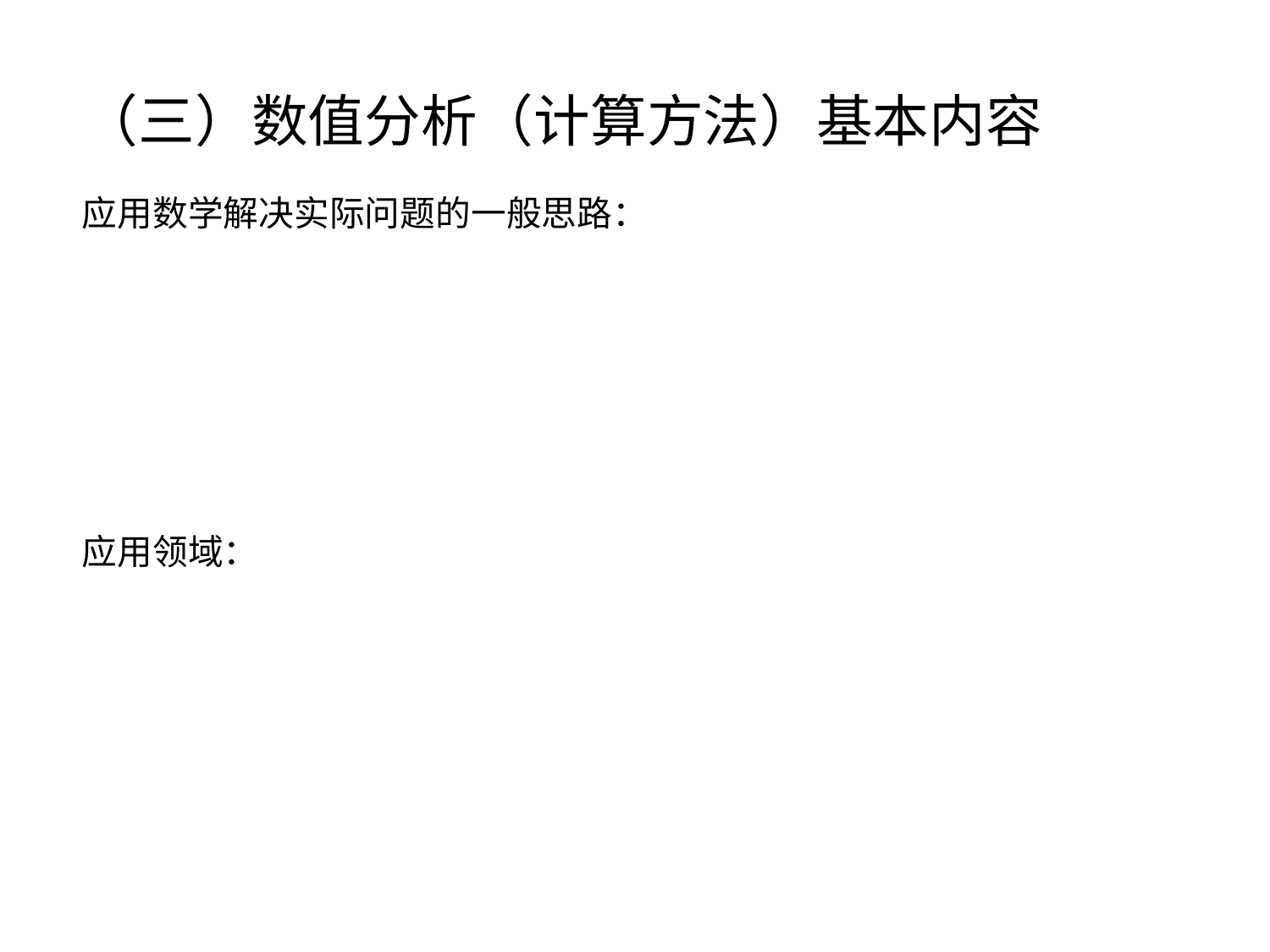

（三）数值分析（计算方法）基本内容

应用数学解决实际问题的一般思路：

应用领域：